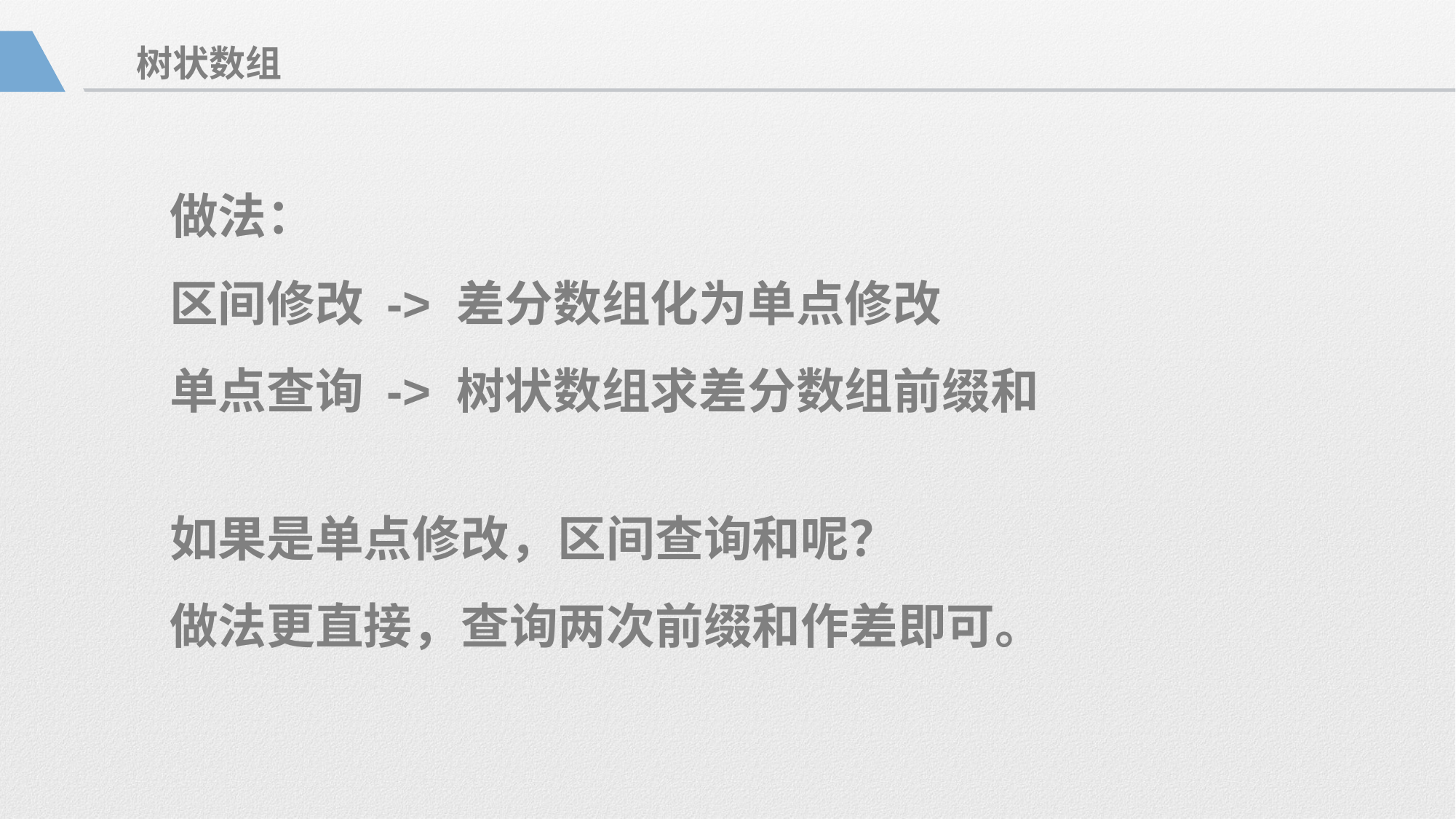

树状数组
做法：
区间修改 -> 差分数组化为单点修改
单点查询 -> 树状数组求差分数组前缀和
如果是单点修改，区间查询和呢？
做法更直接，查询两次前缀和作差即可。